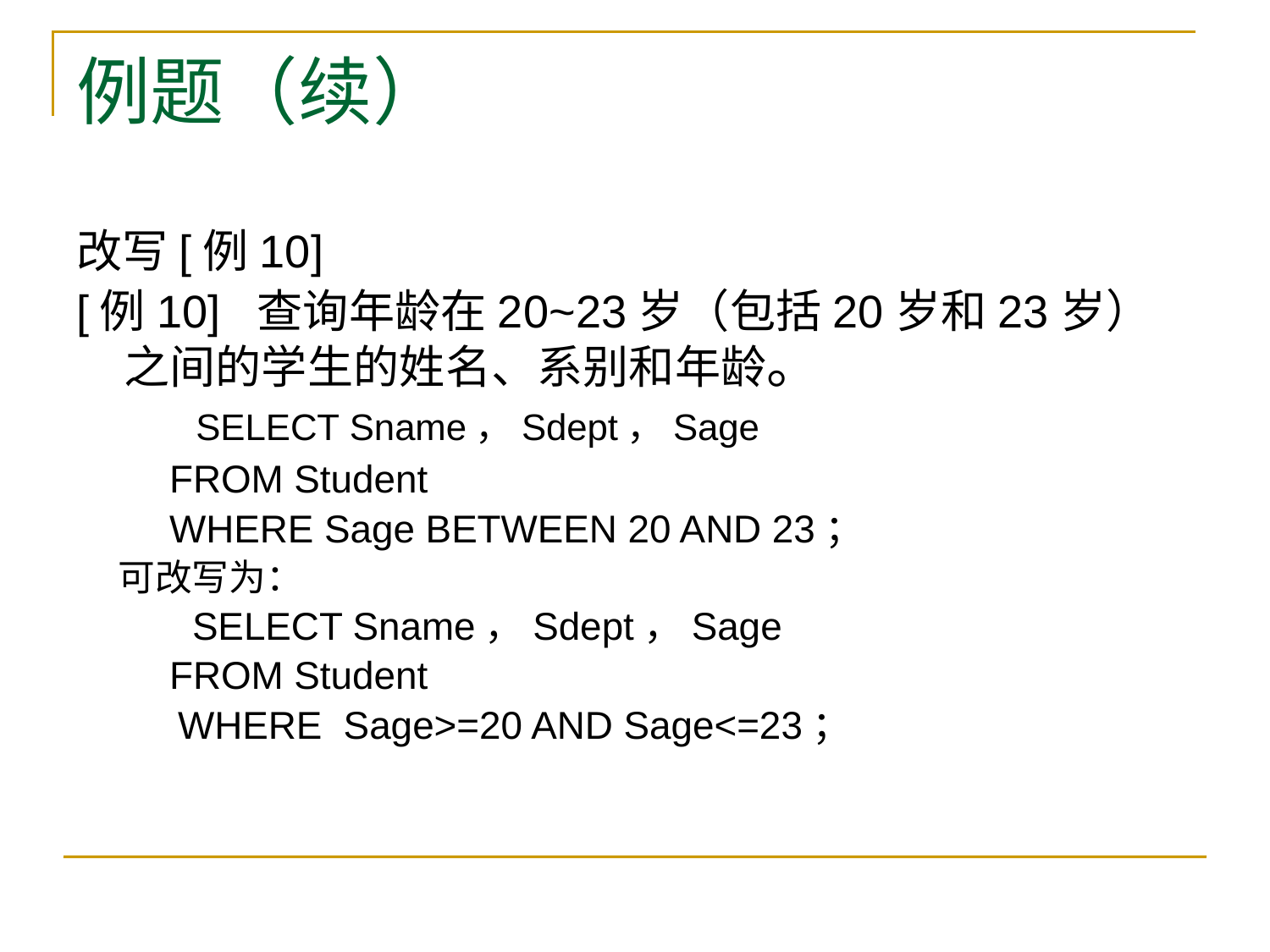

# 例题（续）
改写[例10]
[例10]  查询年龄在20~23岁（包括20岁和23岁）之间的学生的姓名、系别和年龄。
     SELECT Sname，Sdept，Sage
FROM Student
WHERE Sage BETWEEN 20 AND 23；
    可改写为：
       SELECT Sname，Sdept，Sage
FROM Student
     WHERE  Sage>=20 AND Sage<=23；